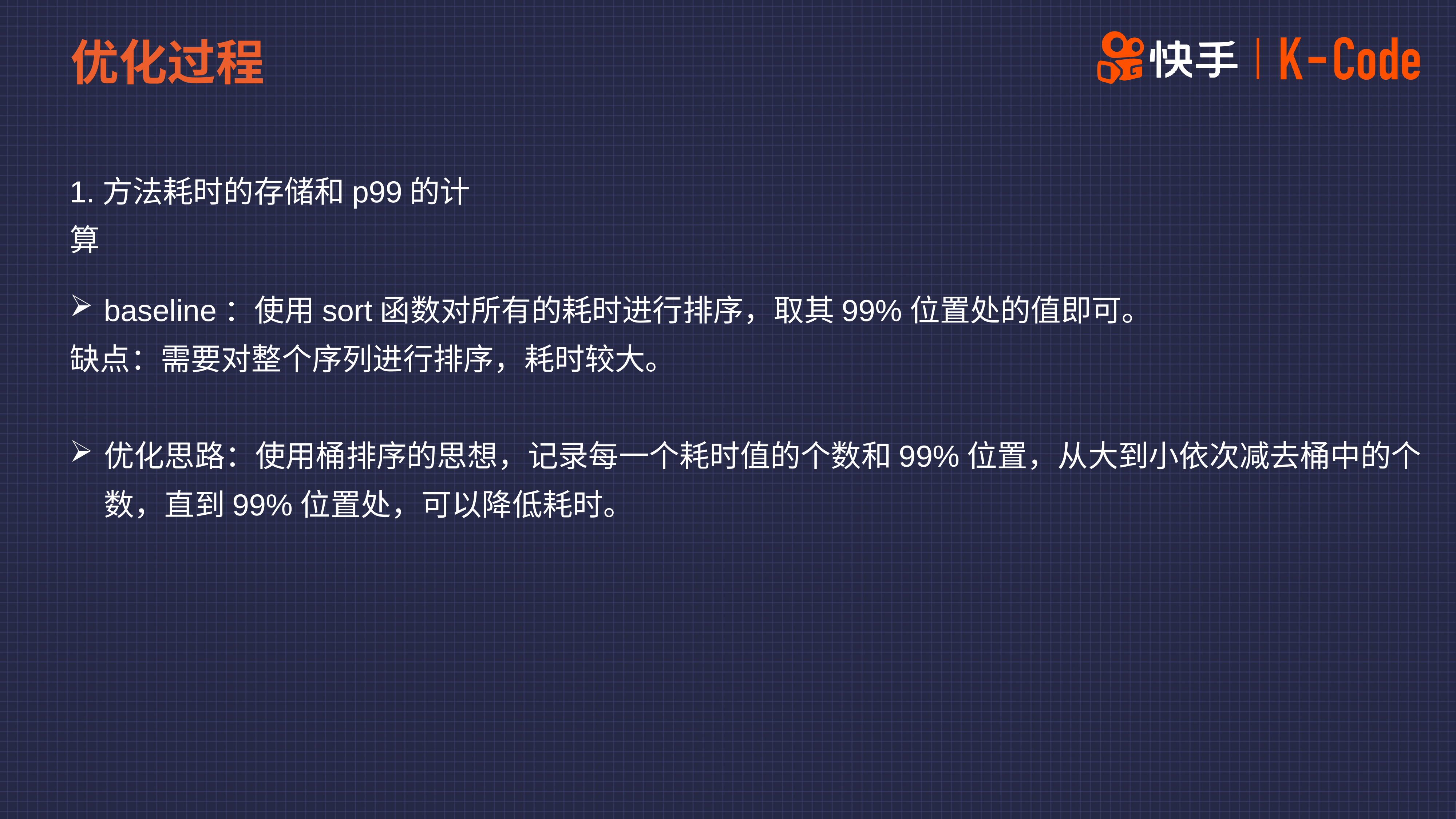

优化过程
1.方法耗时的存储和p99的计算
baseline：使用sort函数对所有的耗时进行排序，取其99%位置处的值即可。
缺点：需要对整个序列进行排序，耗时较大。

优化思路：使用桶排序的思想，记录每一个耗时值的个数和99%位置，从大到小依次减去桶中的个数，直到99%位置处，可以降低耗时。